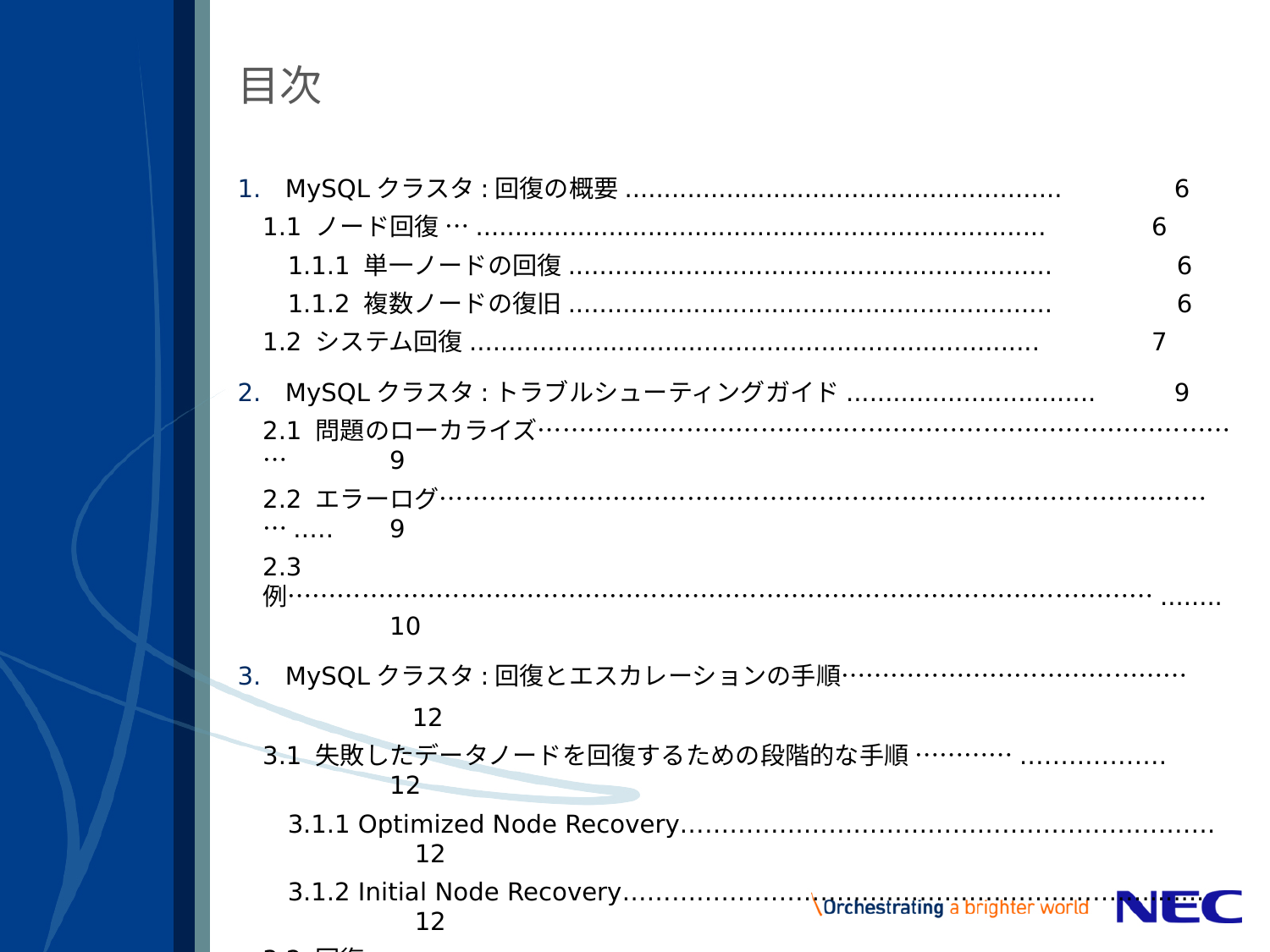

# 目次
MySQLクラスタ:回復の概要........................................................	6
1.1 ノード回復 ….........................................................................	6
1.1.1 単一ノードの回復..............................................................	6
1.1.2 複数ノードの復旧..............................................................	6
1.2 システム回復.........................................................................	7
MySQLクラスタ:トラブルシューティングガイド................................	9
2.1 問題のローカライズ……………………………………………………………………………	9
2.2 エラーログ…………………………………………………………………………………….….	9
2.3 例……………………………………………………………………………………………........	10
MySQLクラスタ:回復とエスカレーションの手順……………………………………	12
3.1 失敗したデータノードを回復するための段階的な手順 ………….…….……….	12
3.1.1 Optimized Node Recovery……………………………………………….……….	12
3.1.2 Initial Node Recovery………………………………………………………........	12
3.2 回復………………………………………………………………………………………………….	13
3.2.1 System Restart…………………………………………………………………………	13
3.2.2 Initial System Restart + Restore Backup………………………………..	14